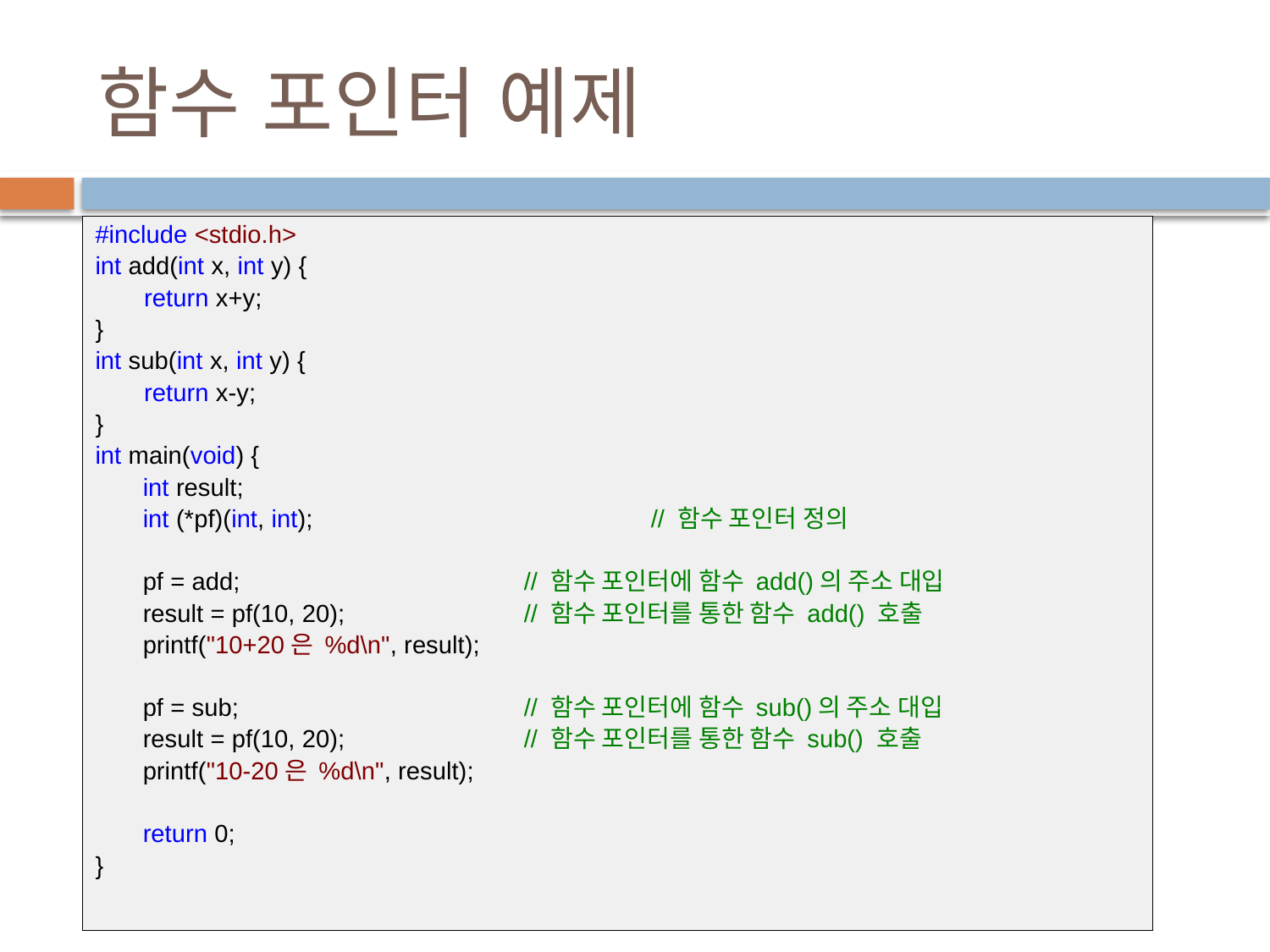

# 함수 포인터 예제
#include <stdio.h>
int add(int x, int y) {
       return x+y;
}
int sub(int x, int y) {
       return x-y;
}
int main(void) {
	int result;
	int (*pf)(int, int);			// 함수 포인터 정의

	pf = add;			// 함수 포인터에 함수 add()의 주소 대입
	result = pf(10, 20);		// 함수 포인터를 통한 함수 add() 호출
	printf("10+20은 %d\n", result);

	pf = sub;			// 함수 포인터에 함수 sub()의 주소 대입
	result = pf(10, 20);		// 함수 포인터를 통한 함수 sub() 호출
	printf("10-20은 %d\n", result);

	return 0;
}